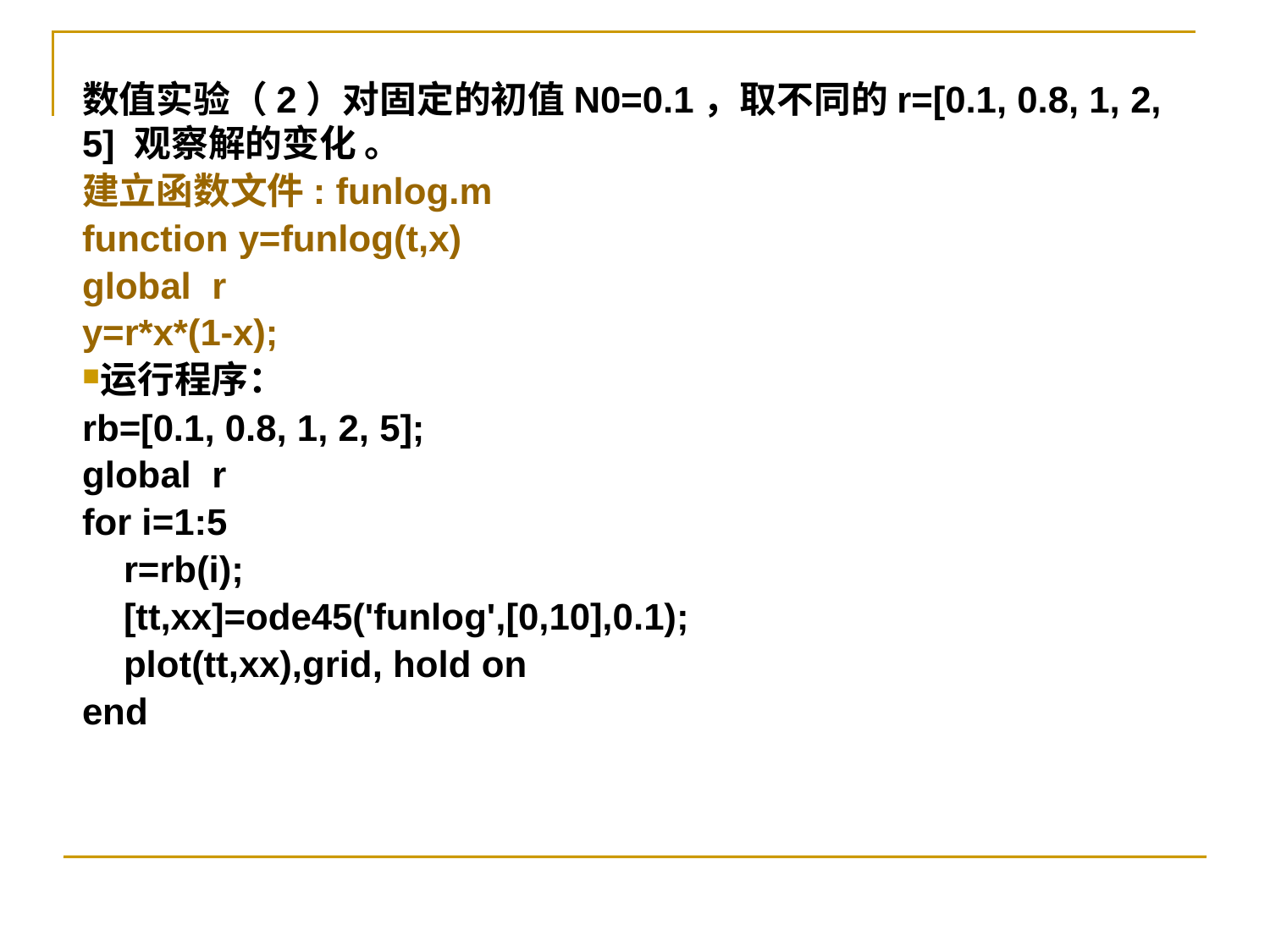

# 数值实验（2）对固定的初值N0=0.1，取不同的r=[0.1, 0.8, 1, 2, 5] 观察解的变化 。
建立函数文件: funlog.m
function y=funlog(t,x)
global  r
y=r*x*(1-x);
运行程序：
rb=[0.1, 0.8, 1, 2, 5];
global  r
for i=1:5
    r=rb(i);
    [tt,xx]=ode45('funlog',[0,10],0.1);
    plot(tt,xx),grid, hold on
end